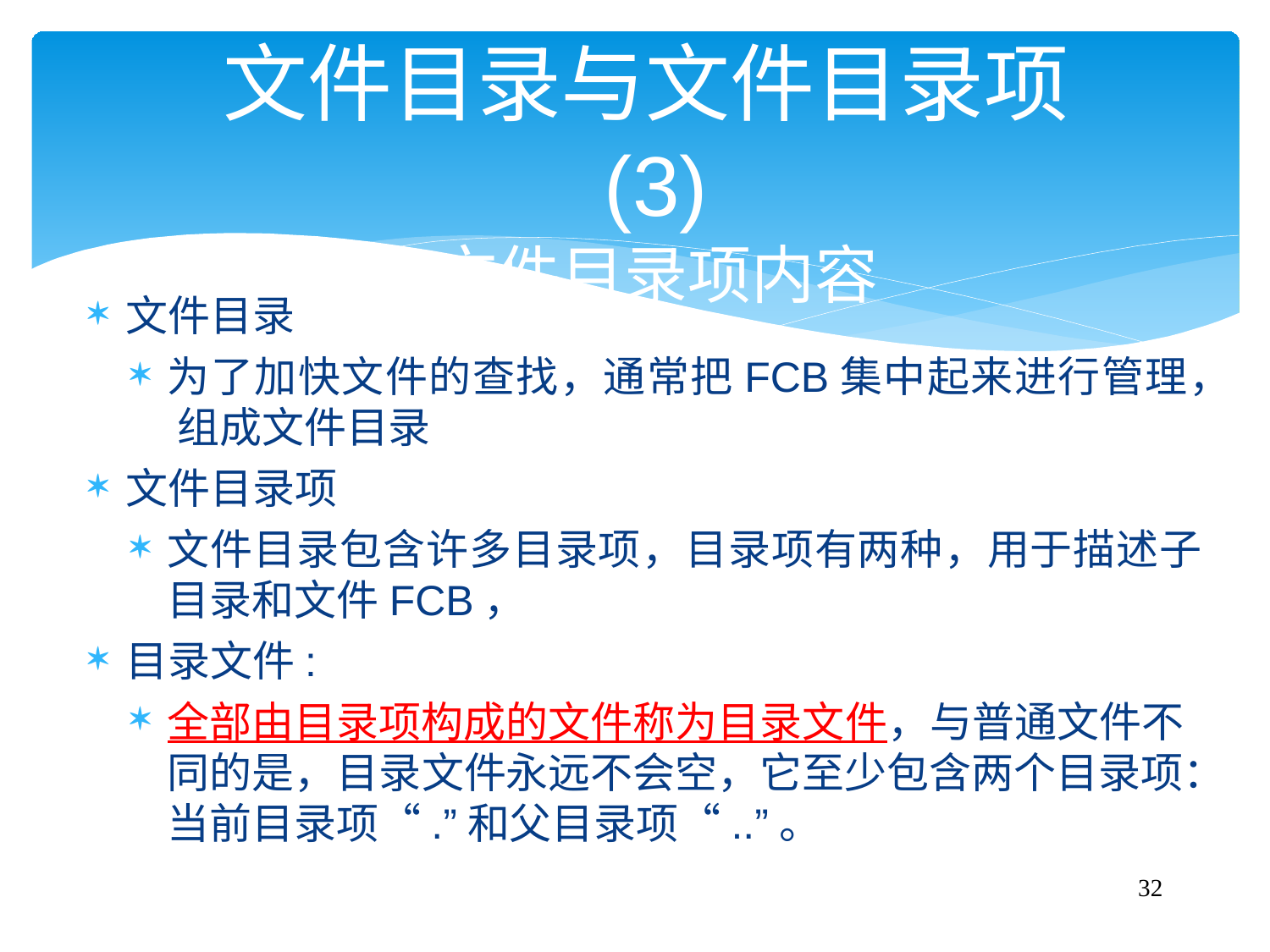

# 文件目录与文件目录项(3)
文件目录项内容
文件目录
为了加快文件的查找，通常把FCB集中起来进行管理， 组成文件目录
文件目录项
文件目录包含许多目录项，目录项有两种，用于描述子 目录和文件FCB，
目录文件:
全部由目录项构成的文件称为目录文件，与普通文件不 同的是，目录文件永远不会空，它至少包含两个目录项： 当前目录项“.”和父目录项“..”。
32